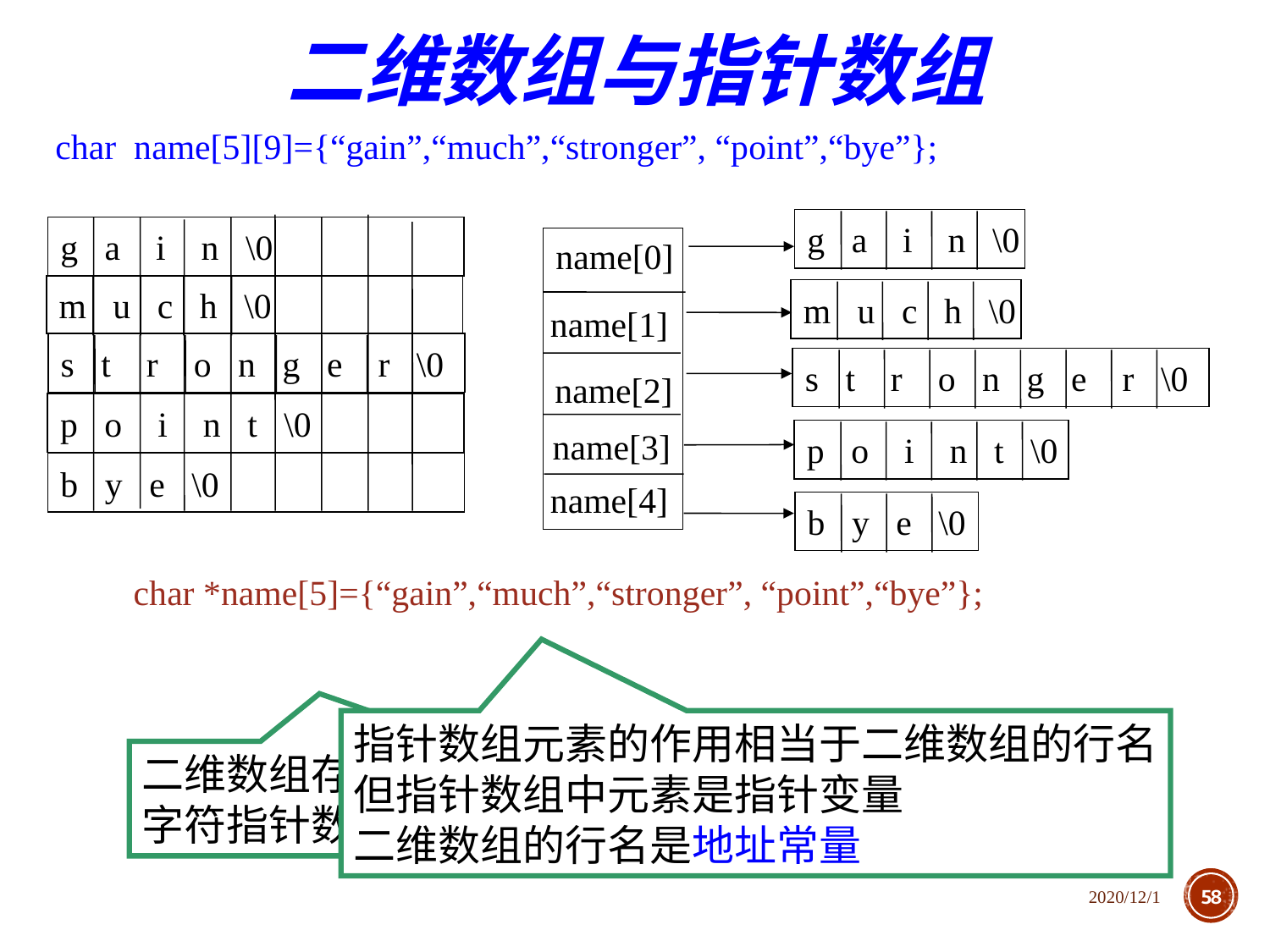

二维数组与指针数组
 char  name[5][9]={“gain”,“much”,“stronger”, “point”,“bye”};
g   a    i    n   \0

name[0]

m   u   c   h   \0

name[1]

s   t    r    o   n   g   e    r   \0

name[2]

name[3]
p   o    i    n   t   \0

name[4]

b   y   e   \0

g   a    i    n   \0

m   u   c   h   \0

s   t    r    o   n   g   e    r   \0

p   o    i    n   t   \0
b   y   e   \0
 char *name[5]={“gain”,“much”,“stronger”, “point”,“bye”};
指针数组元素的作用相当于二维数组的行名
但指针数组中元素是指针变量
二维数组的行名是地址常量
二维数组存储空间固定
字符指针数组相当于可变列长的二维数组
2020/12/1
58